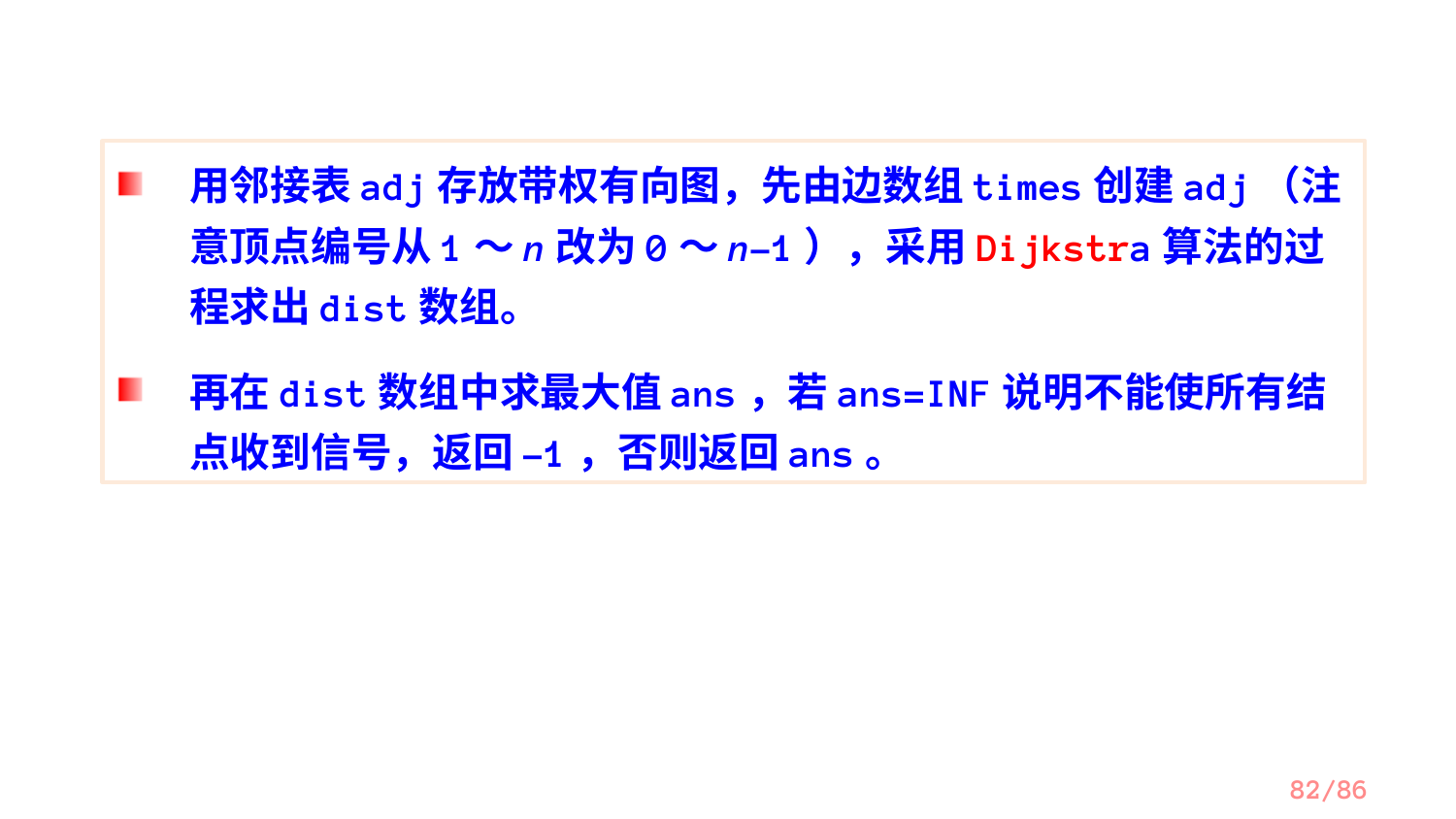

用邻接表adj存放带权有向图，先由边数组times创建adj（注意顶点编号从1～n改为0～n-1），采用Dijkstra算法的过程求出dist数组。
再在dist数组中求最大值ans，若ans=INF说明不能使所有结点收到信号，返回-1，否则返回ans。
82/86